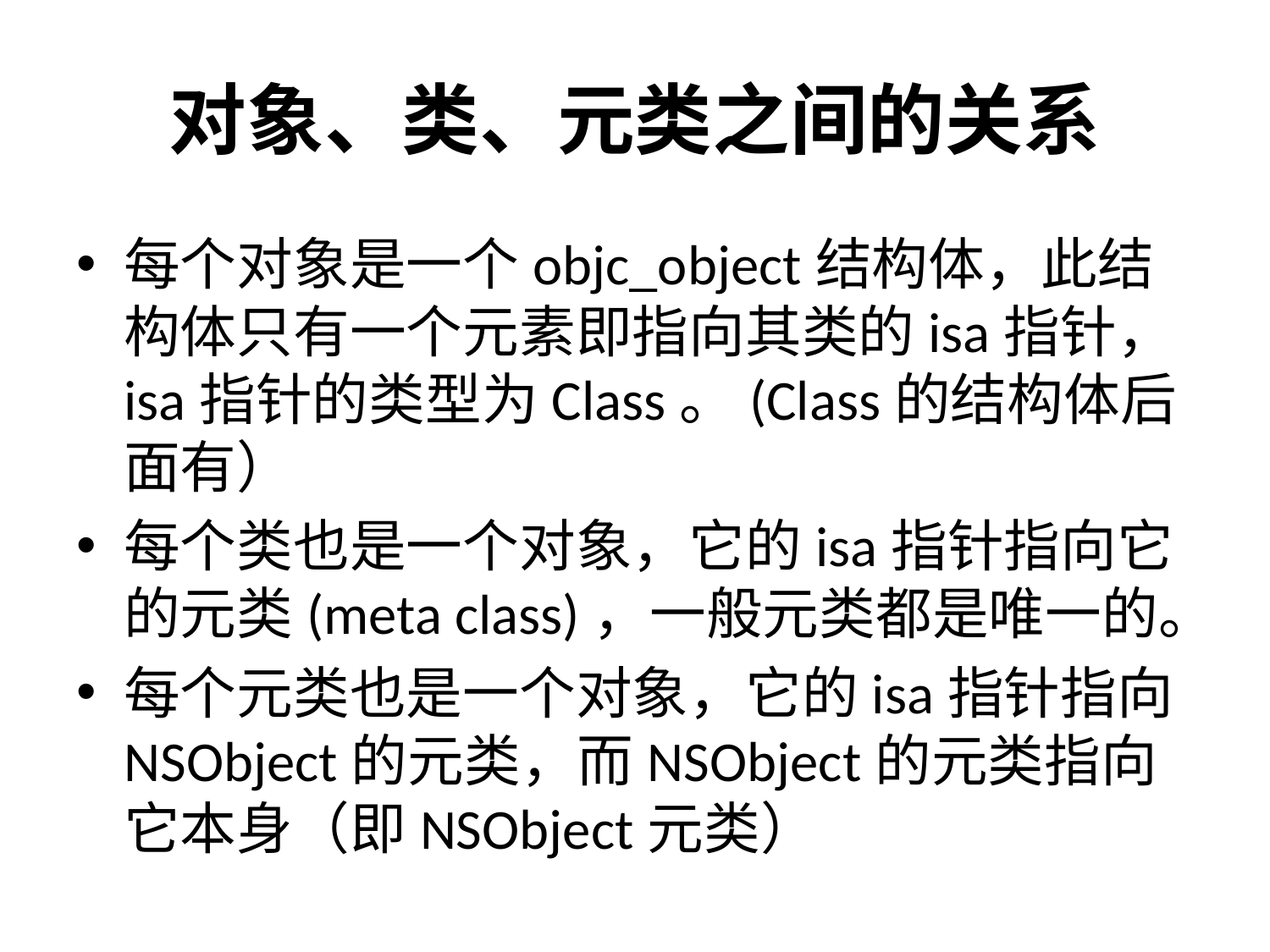

# 对象、类、元类之间的关系
每个对象是一个objc_object结构体，此结构体只有一个元素即指向其类的isa指针，isa指针的类型为Class。(Class的结构体后面有）
每个类也是一个对象，它的isa指针指向它的元类(meta class)，一般元类都是唯一的。
每个元类也是一个对象，它的isa指针指向NSObject的元类，而NSObject的元类指向它本身（即NSObject元类）